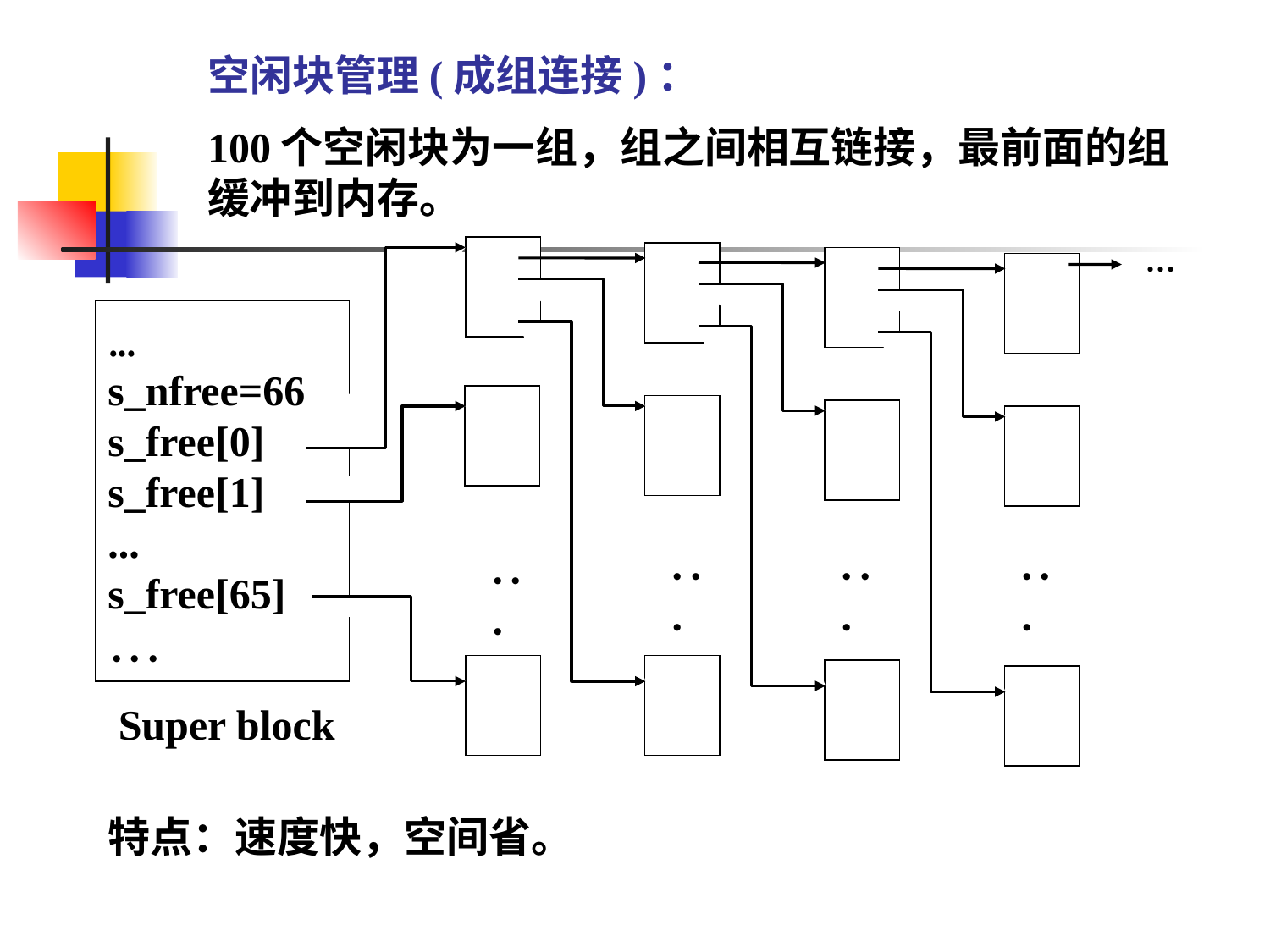

空闲块管理(成组连接)：
100个空闲块为一组，组之间相互链接，最前面的组缓冲到内存。

...

…
s_nfree=66
s_free[0]
s_free[1]
...
s_free[65]
...

...

Super block

...
...
...
特点：速度快，空间省。